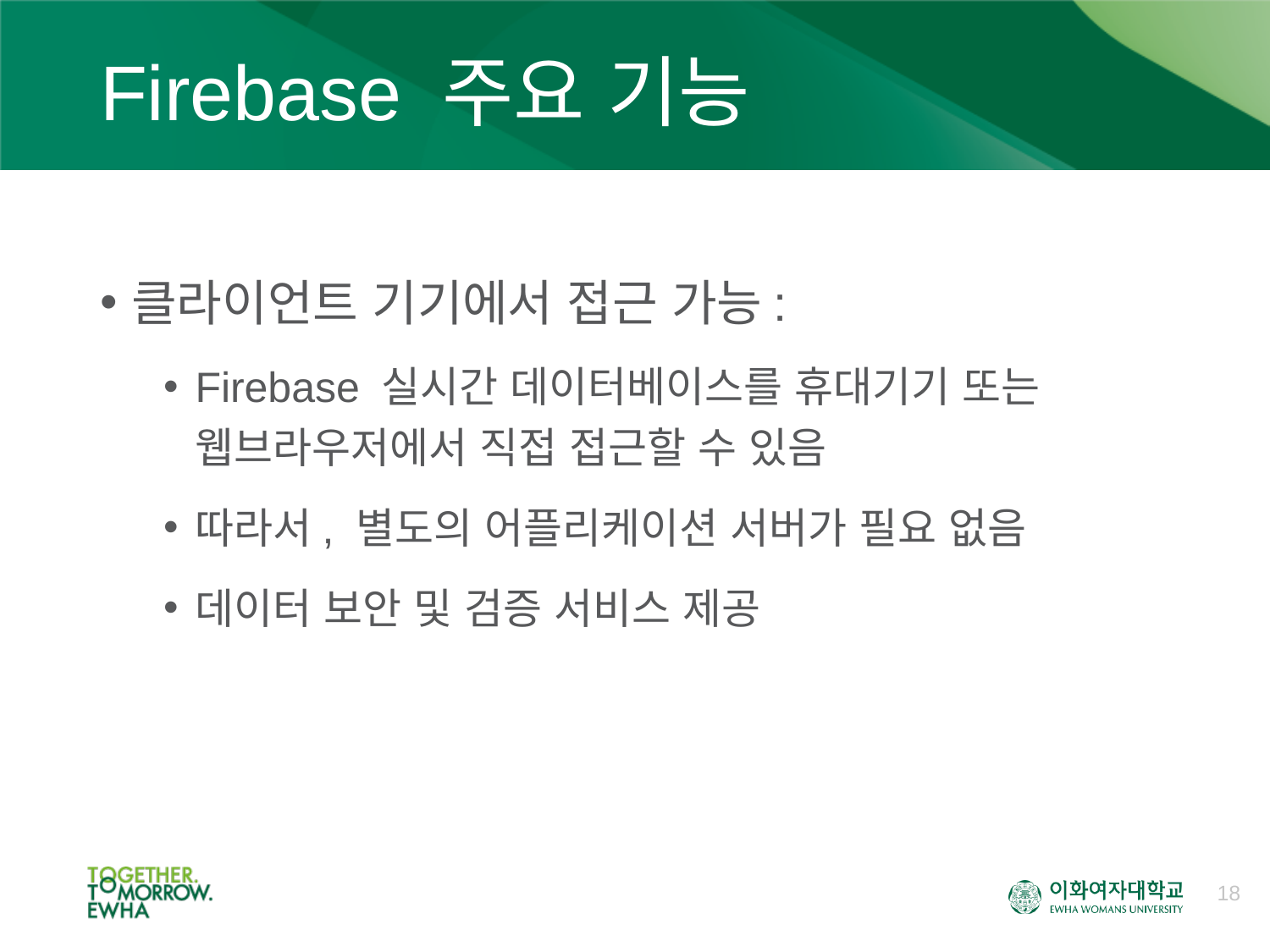

# Firebase 주요 기능
클라이언트 기기에서 접근 가능:
Firebase 실시간 데이터베이스를 휴대기기 또는 웹브라우저에서 직접 접근할 수 있음
따라서, 별도의 어플리케이션 서버가 필요 없음
데이터 보안 및 검증 서비스 제공

18